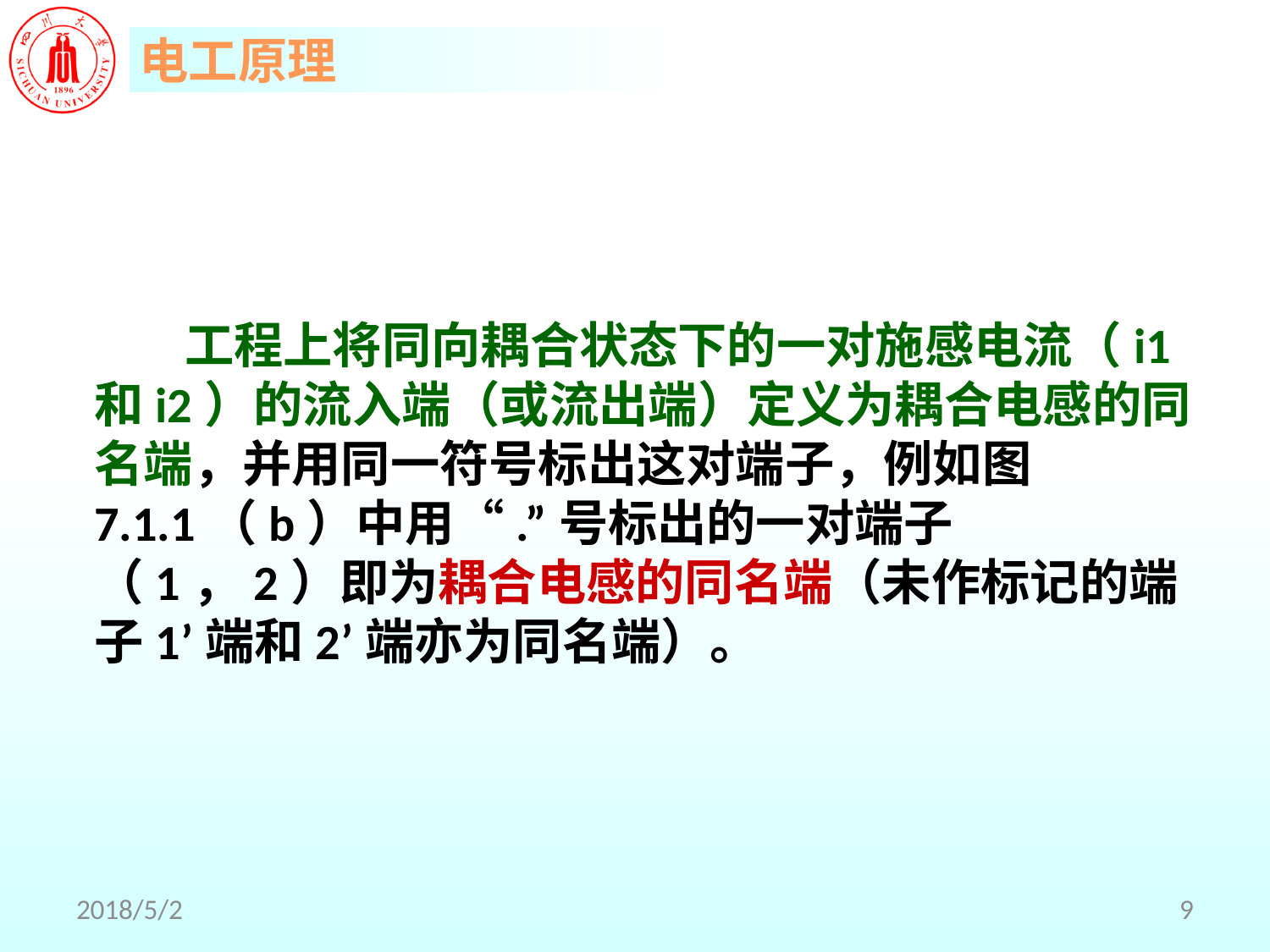

工程上将同向耦合状态下的一对施感电流（i1和i2）的流入端（或流出端）定义为耦合电感的同名端，并用同一符号标出这对端子，例如图7.1.1（b）中用“.”号标出的一对端子（1，2）即为耦合电感的同名端（未作标记的端子1’端和2’端亦为同名端）。
2018/5/2
9